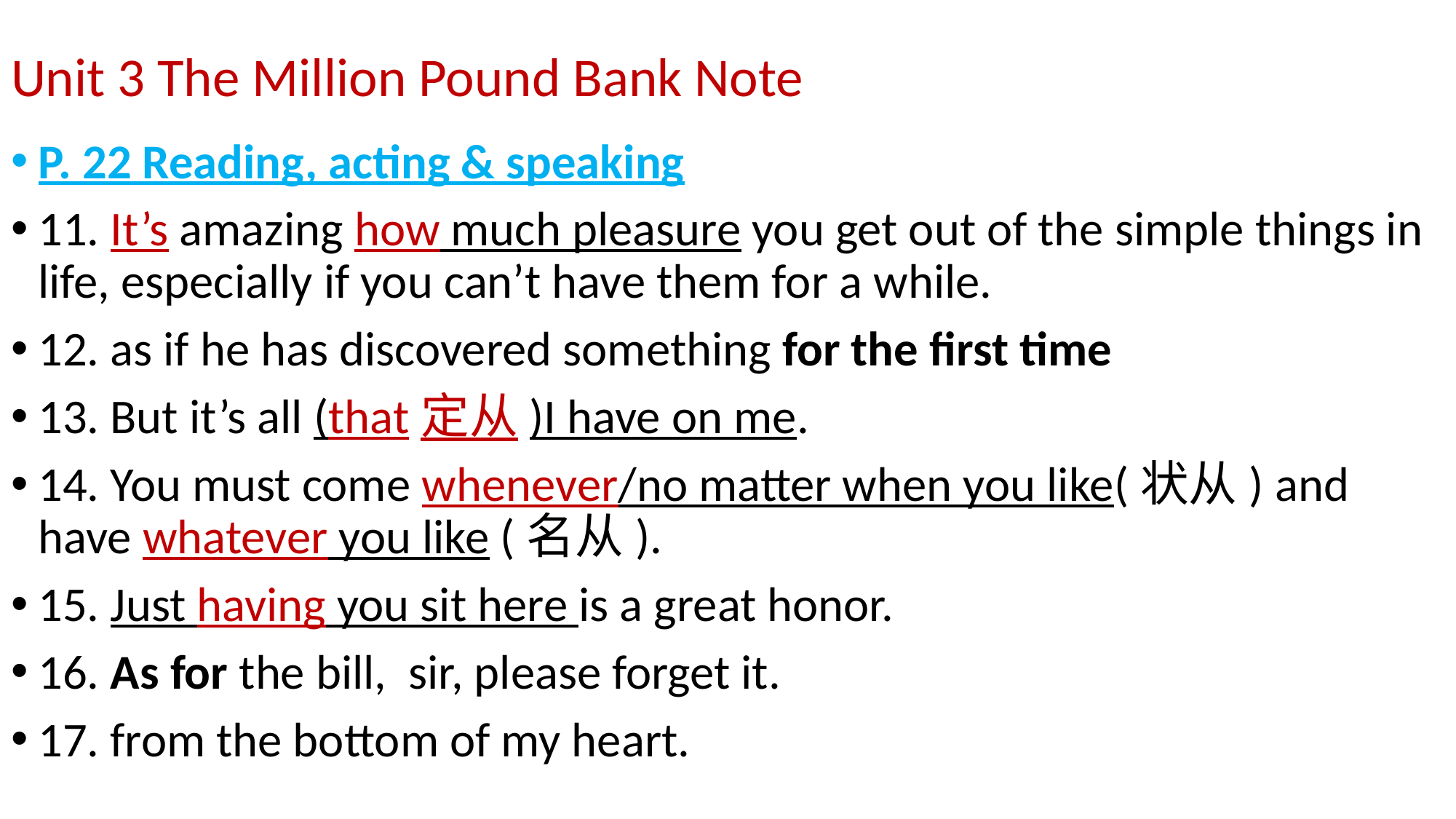

# Unit 3 The Million Pound Bank Note
P. 22 Reading, acting & speaking
11. It’s amazing how much pleasure you get out of the simple things in life, especially if you can’t have them for a while.
12. as if he has discovered something for the first time
13. But it’s all (that定从)I have on me.
14. You must come whenever/no matter when you like(状从) and have whatever you like (名从).
15. Just having you sit here is a great honor.
16. As for the bill,  sir, please forget it.
17. from the bottom of my heart.